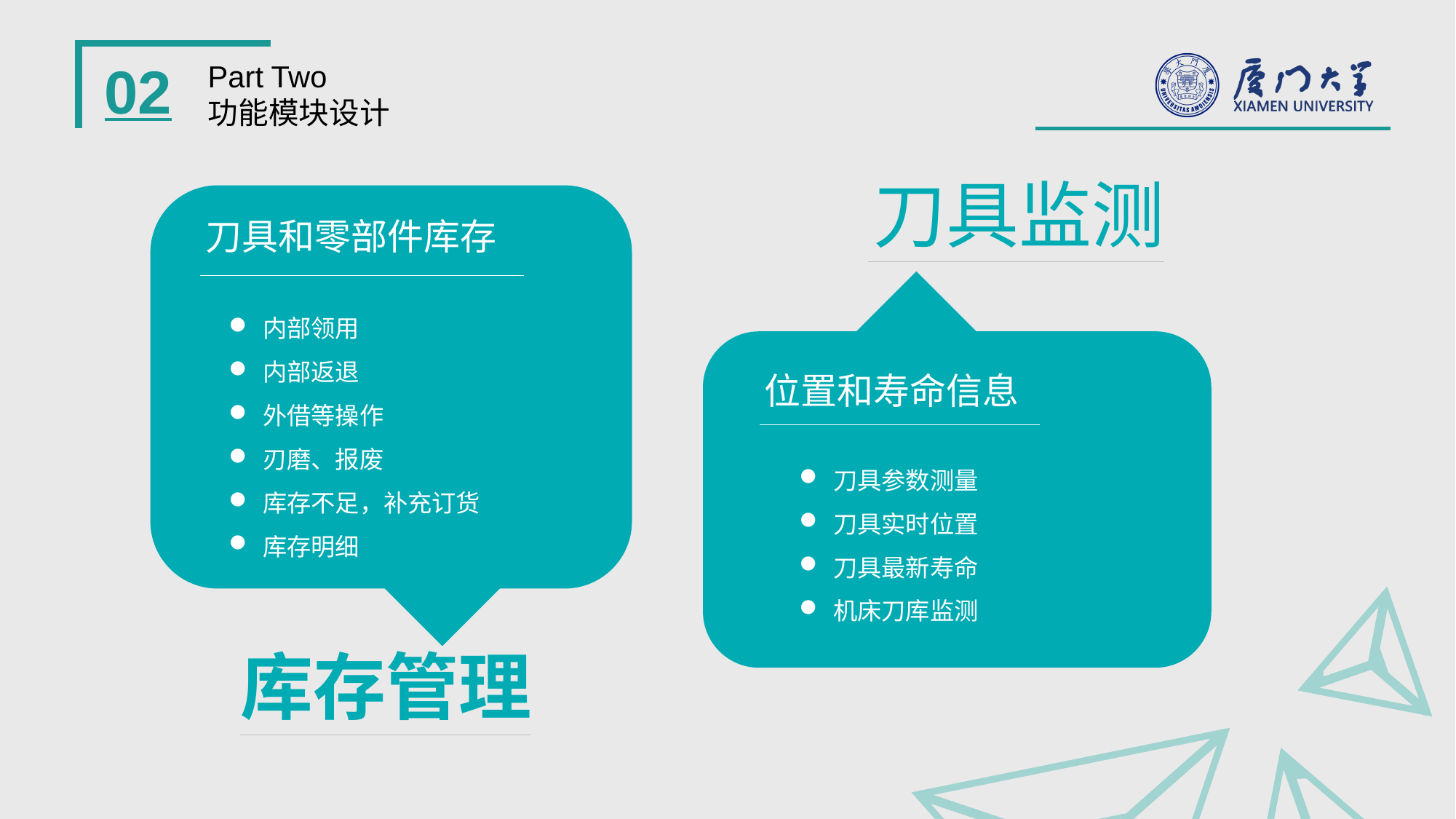

02
Part Two
功能模块设计
刀具监测

刀具和零部件库存

内部领用
内部返退
外借等操作
刃磨、报废
库存不足，补充订货
库存明细
位置和寿命信息
刀具参数测量
刀具实时位置
刀具最新寿命
机床刀库监测
库存管理